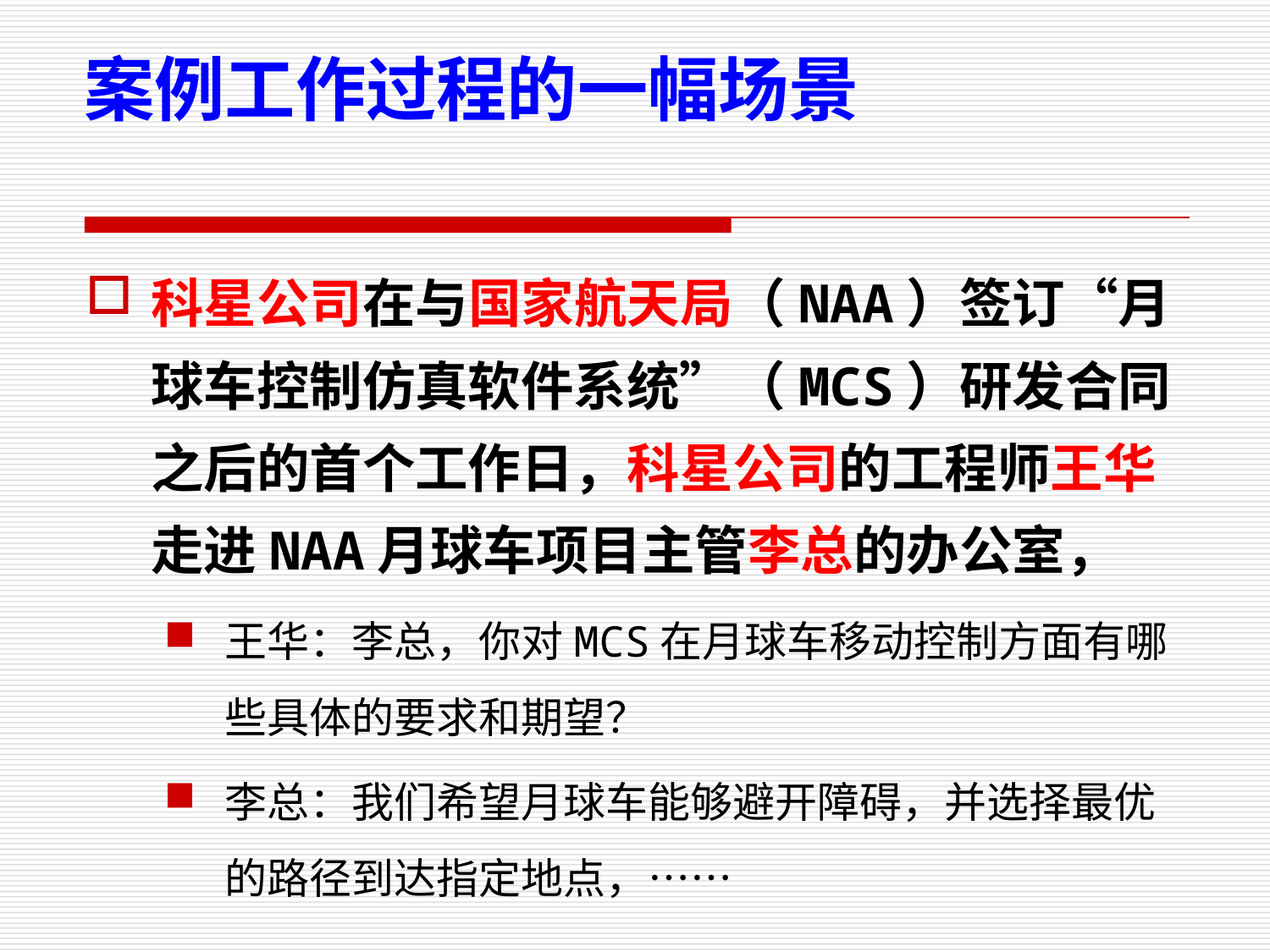

案例工作过程的一幅场景
科星公司在与国家航天局（NAA）签订“月球车控制仿真软件系统”（MCS）研发合同之后的首个工作日，科星公司的工程师王华走进NAA月球车项目主管李总的办公室，
王华：李总，你对MCS在月球车移动控制方面有哪些具体的要求和期望？
李总：我们希望月球车能够避开障碍，并选择最优的路径到达指定地点，……